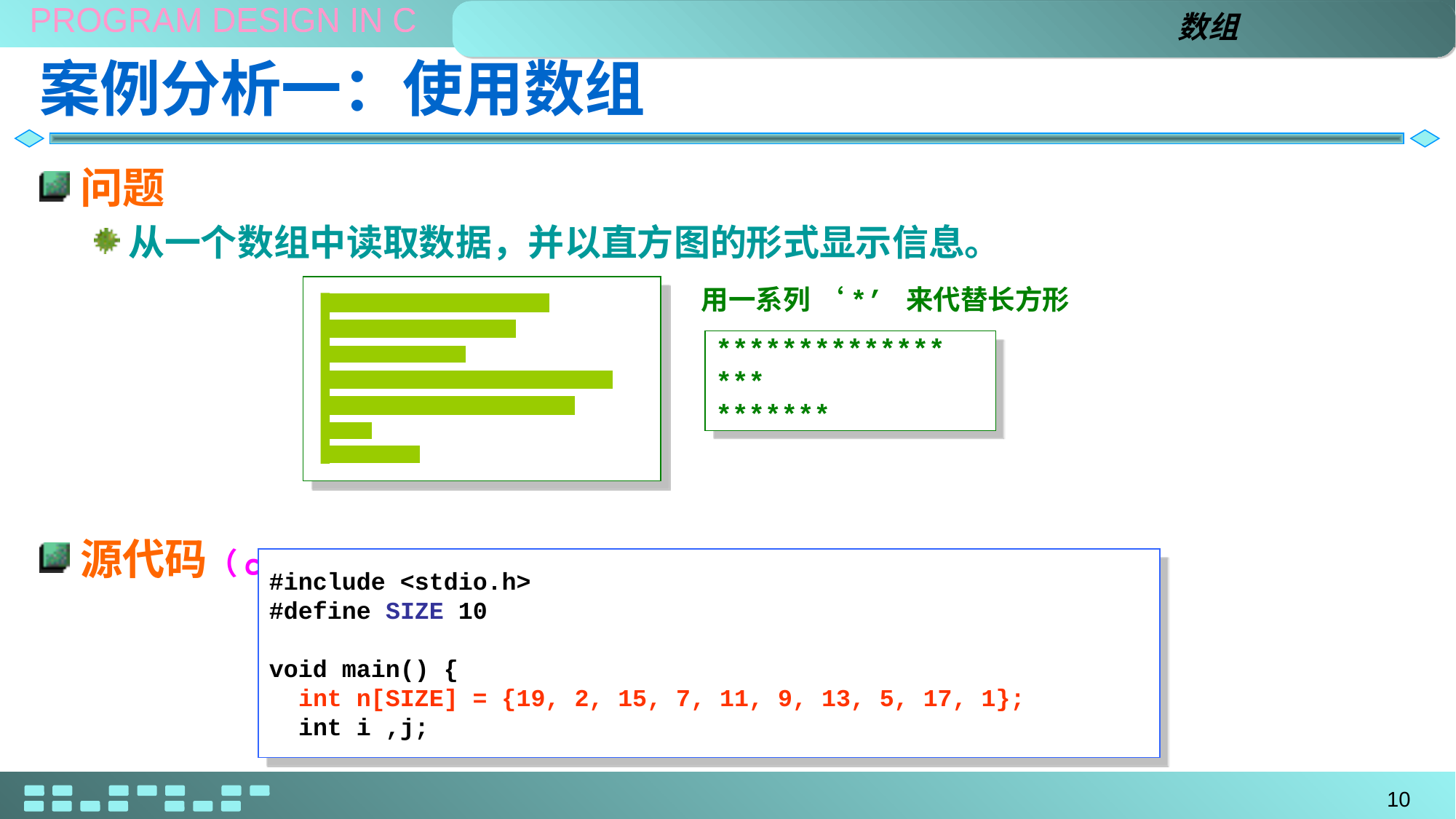

数组
# 案例分析一：使用数组
问题
从一个数组中读取数据，并以直方图的形式显示信息。

源代码（cw1001.c）

用一系列 ‘*’ 来代替长方形

**************
***
*******

#include <stdio.h>
#define SIZE 10

void main() {
  int n[SIZE] = {19, 2, 15, 7, 11, 9, 13, 5, 17, 1};
  int i ,j;
10